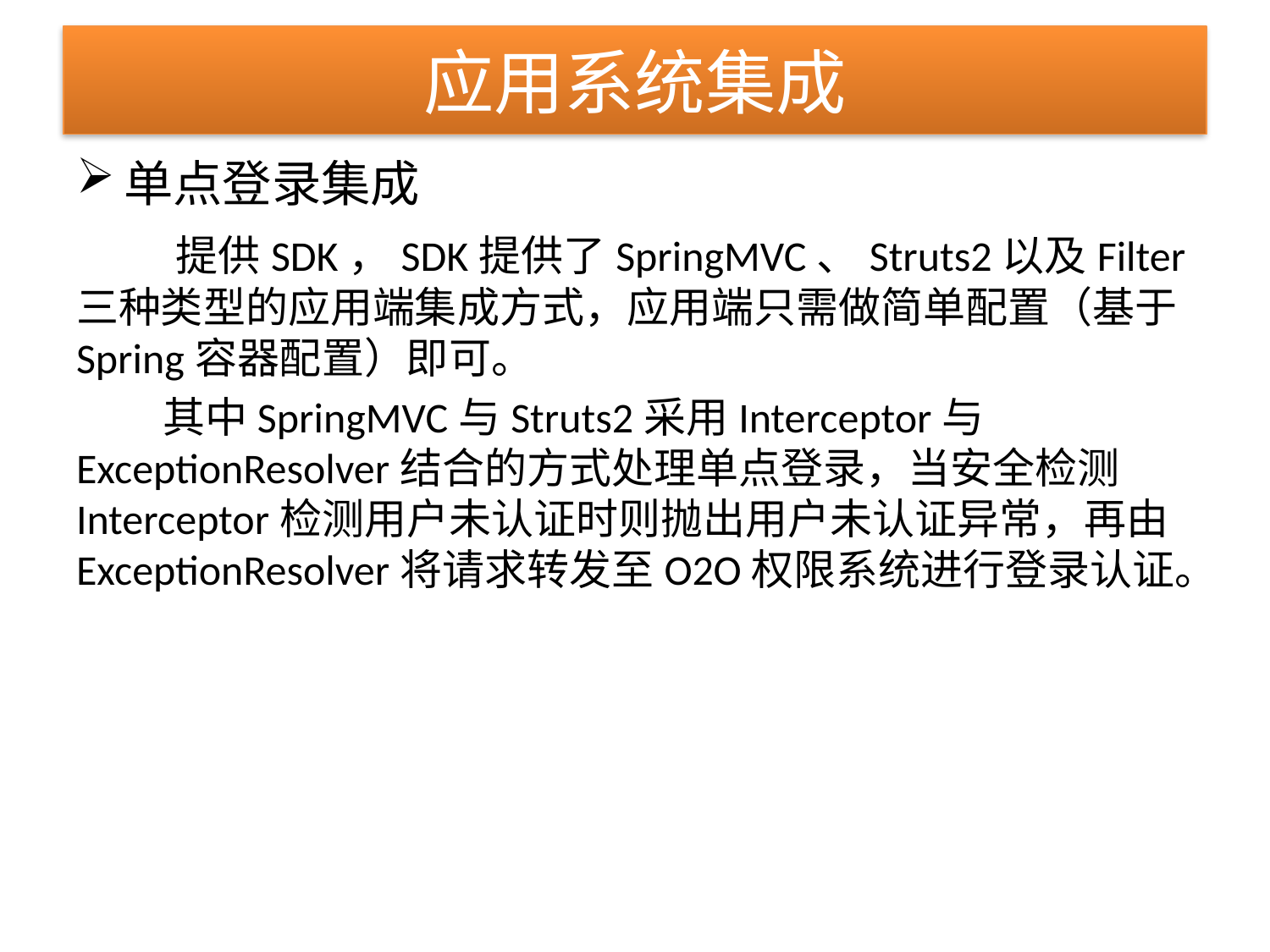

应用系统集成
#
单点登录集成
        提供SDK，SDK提供了SpringMVC、Struts2以及Filter三种类型的应用端集成方式，应用端只需做简单配置（基于Spring容器配置）即可。
        其中SpringMVC与Struts2采用Interceptor与ExceptionResolver结合的方式处理单点登录，当安全检测Interceptor检测用户未认证时则抛出用户未认证异常，再由ExceptionResolver将请求转发至O2O权限系统进行登录认证。